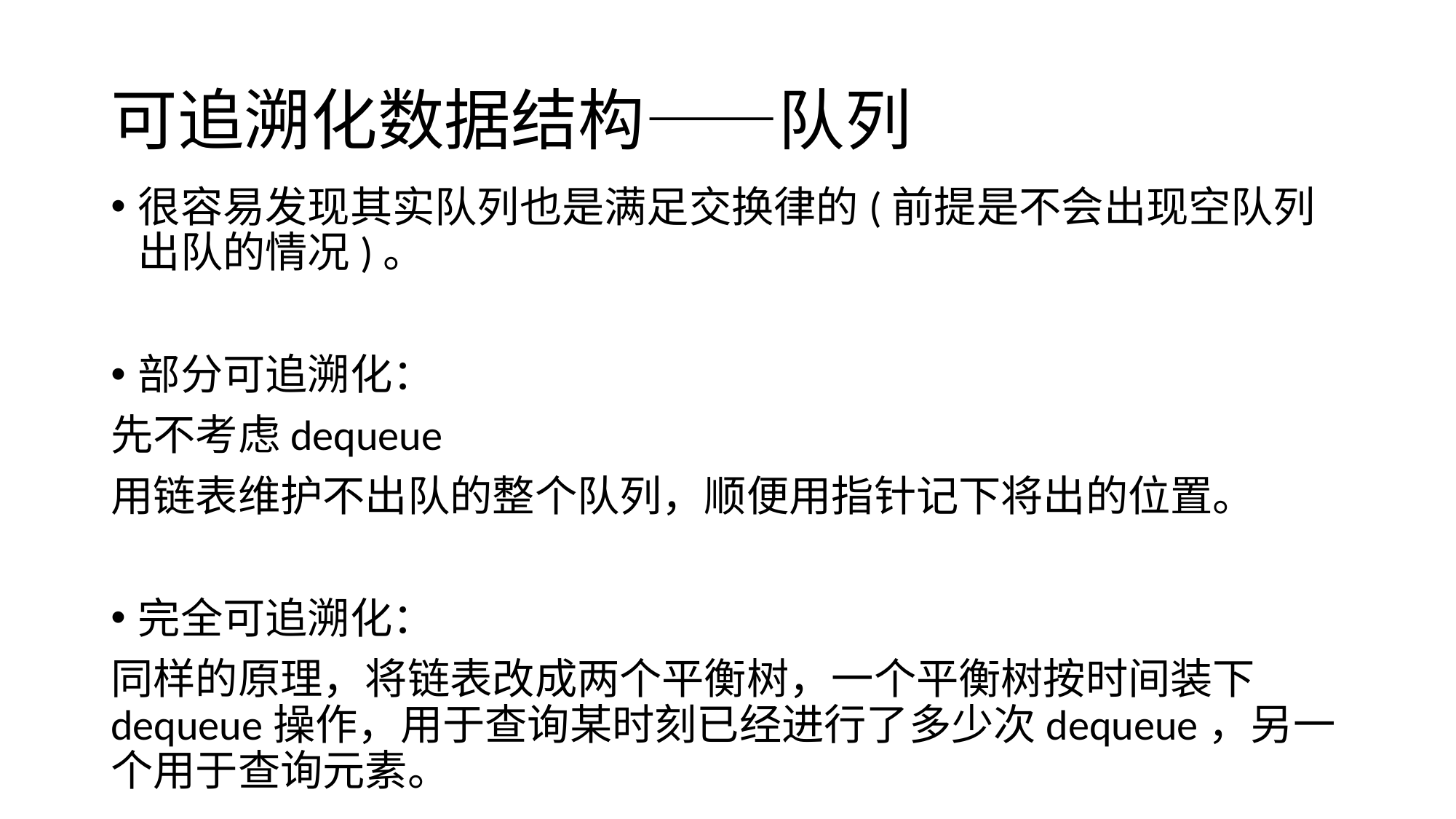

# 可追溯化数据结构——队列
很容易发现其实队列也是满足交换律的(前提是不会出现空队列出队的情况)。

部分可追溯化：
先不考虑dequeue
用链表维护不出队的整个队列，顺便用指针记下将出的位置。

完全可追溯化：
同样的原理，将链表改成两个平衡树，一个平衡树按时间装下dequeue操作，用于查询某时刻已经进行了多少次dequeue，另一个用于查询元素。